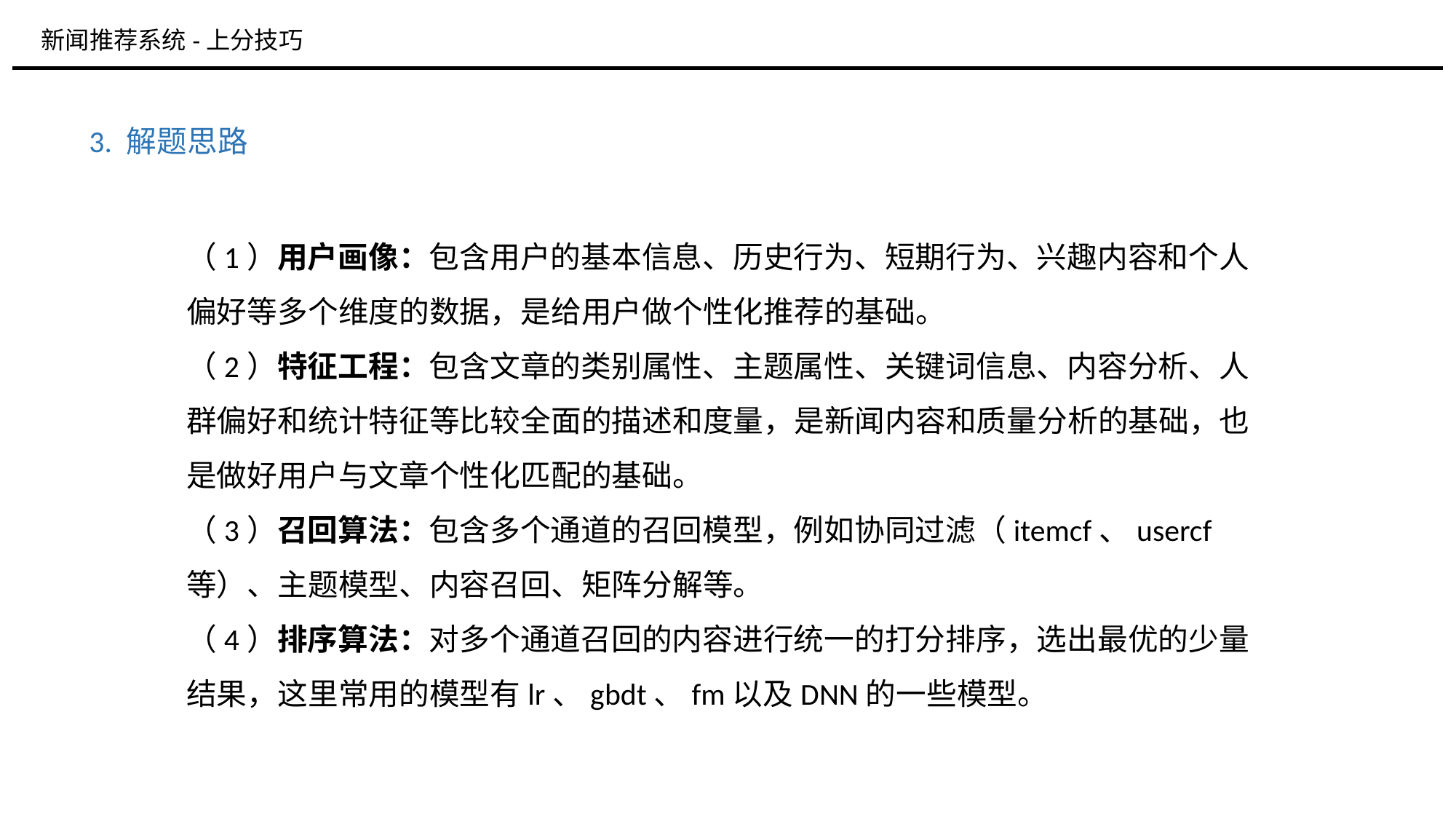

新闻推荐系统-上分技巧
3. 解题思路
（1）用户画像：包含用户的基本信息、历史行为、短期行为、兴趣内容和个人偏好等多个维度的数据，是给用户做个性化推荐的基础。
（2）特征工程：包含文章的类别属性、主题属性、关键词信息、内容分析、人群偏好和统计特征等比较全面的描述和度量，是新闻内容和质量分析的基础，也是做好用户与文章个性化匹配的基础。
（3）召回算法：包含多个通道的召回模型，例如协同过滤（itemcf、usercf等）、主题模型、内容召回、矩阵分解等。
（4）排序算法：对多个通道召回的内容进行统一的打分排序，选出最优的少量结果，这里常用的模型有lr、gbdt、fm以及DNN的一些模型。